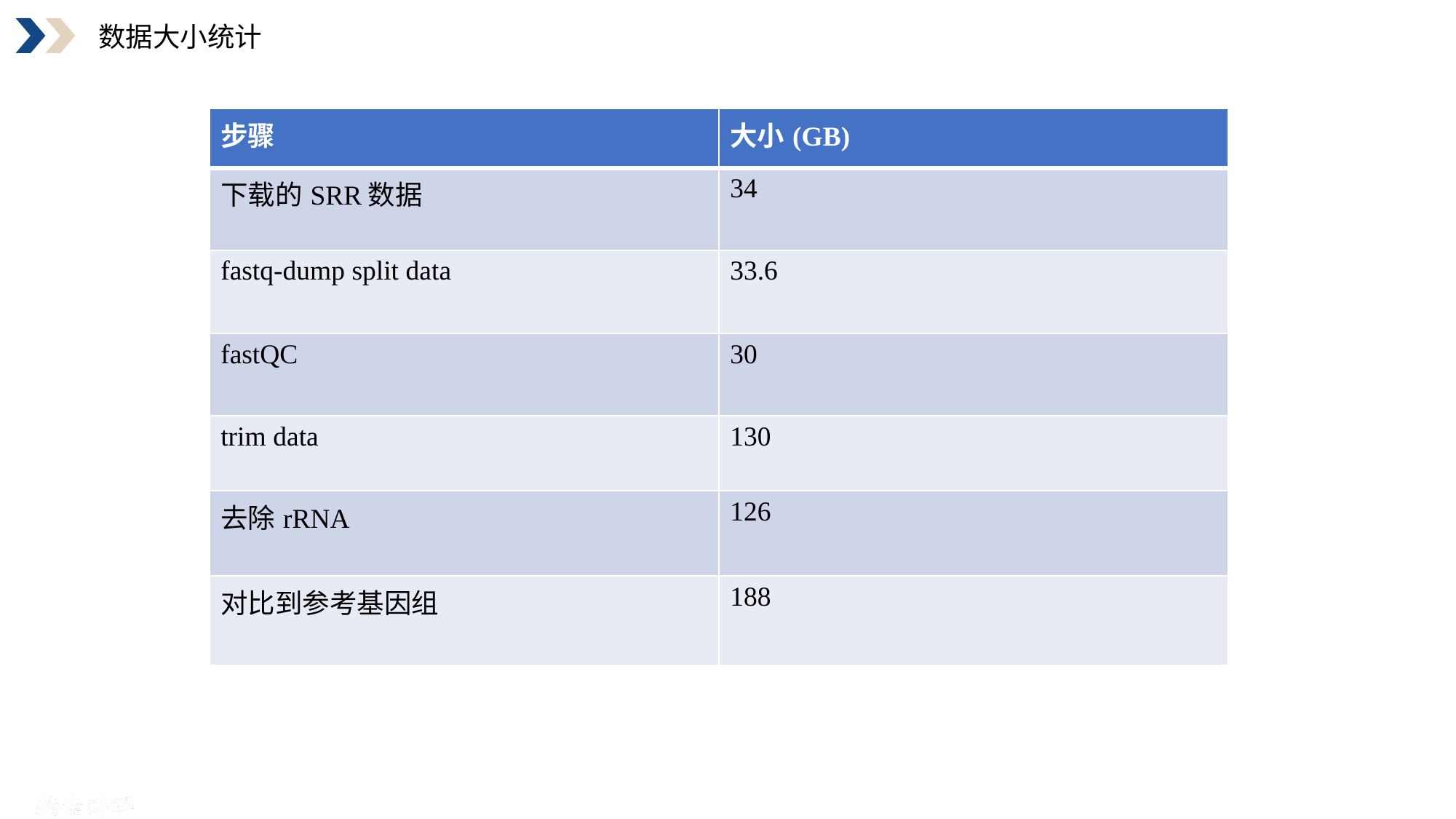

数据大小统计
| 步骤 | 大小(GB) |
| --- | --- |
| 下载的SRR数据 | 34 |
| fastq-dump split data | 33.6 |
| fastQC | 30 |
| trim data | 130 |
| 去除rRNA | 126 |
| 对比到参考基因组 | 188 |